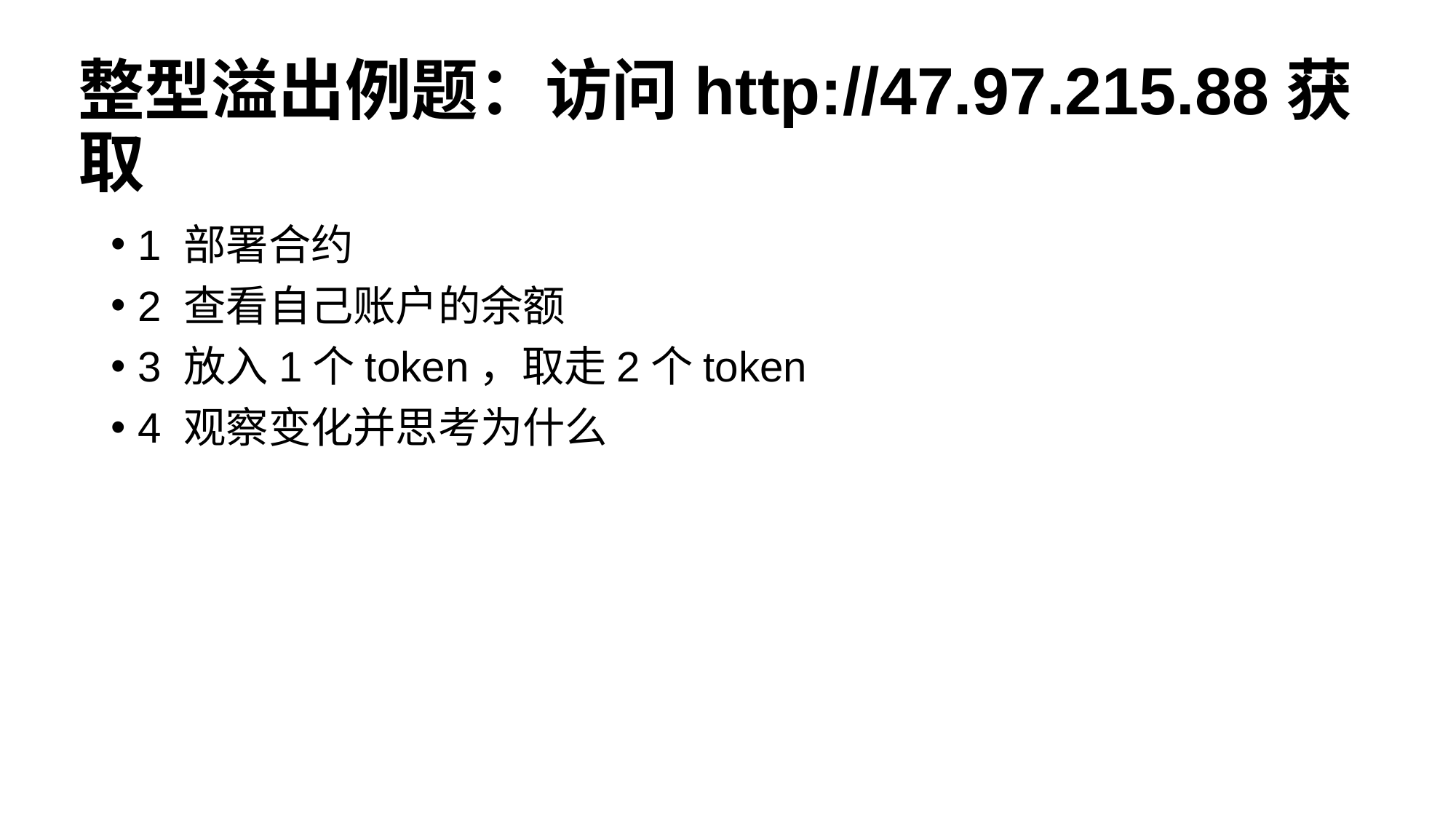

# 整型溢出例题：访问http://47.97.215.88获取
1 部署合约
2 查看自己账户的余额
3 放入1个token，取走2个token
4 观察变化并思考为什么